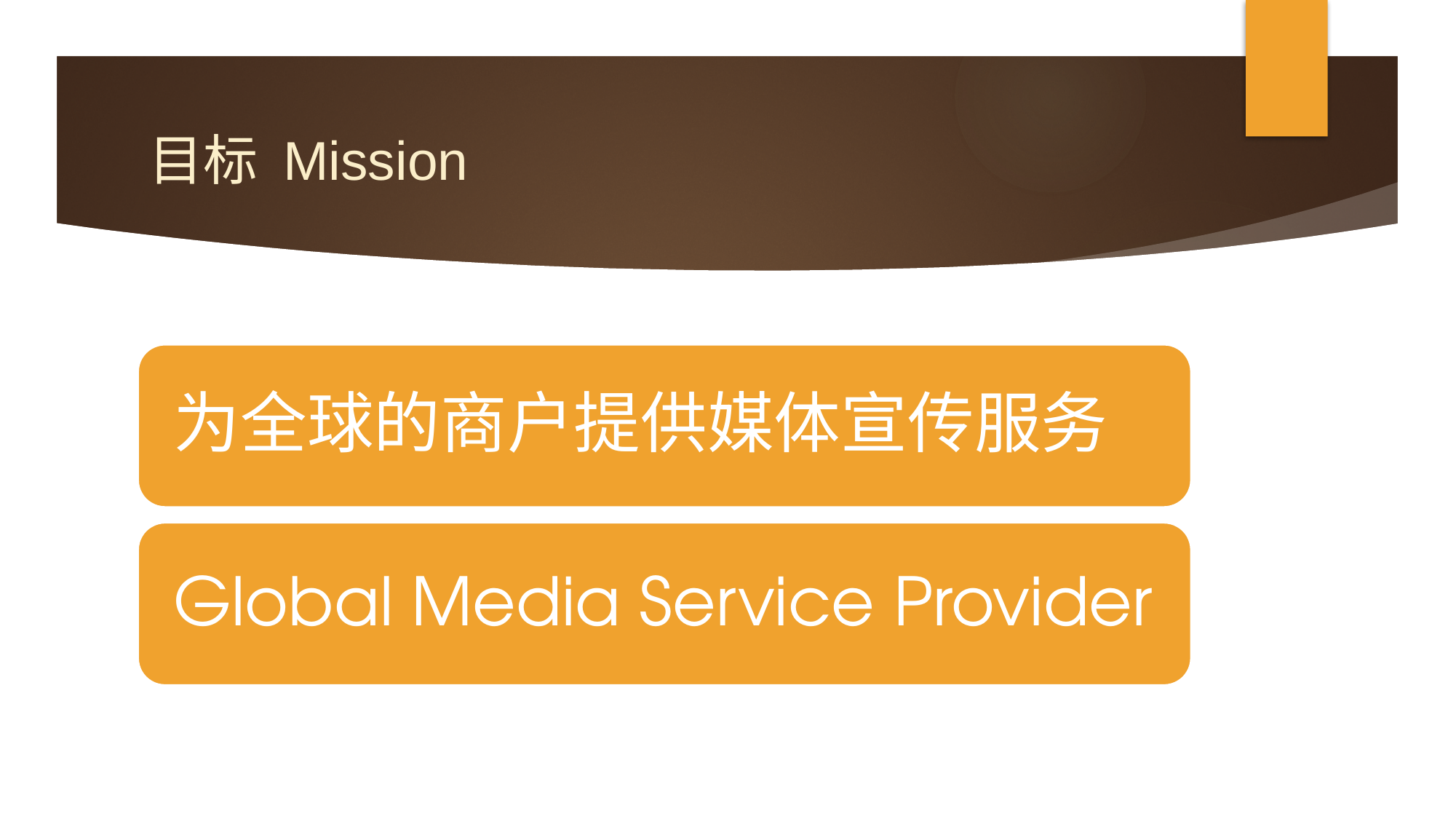

# 目标 Mission
为全球的商户提供媒体宣传服务
Global Media Service Provider